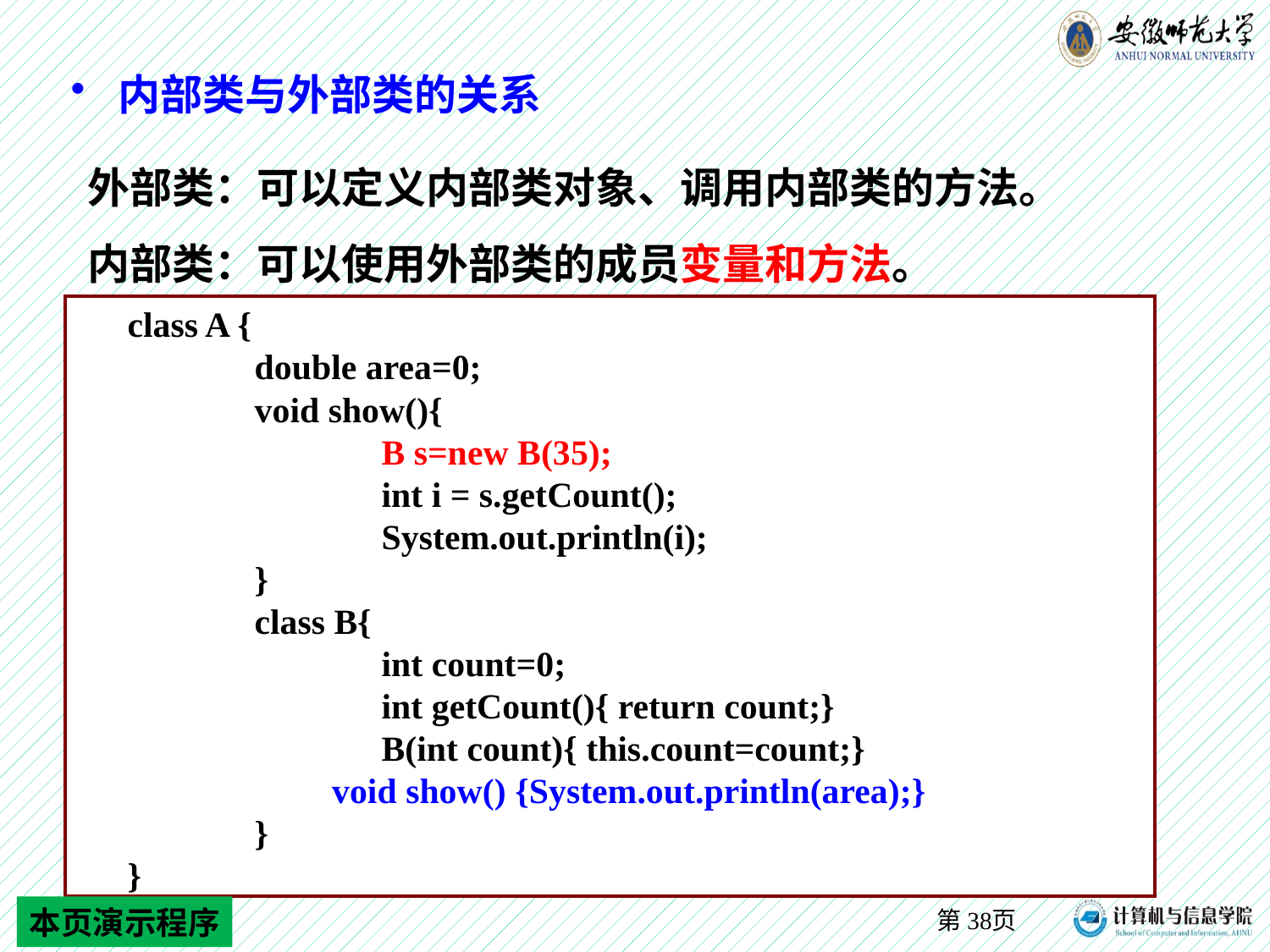

内部类与外部类的关系
外部类：可以定义内部类对象、调用内部类的方法。
内部类：可以使用外部类的成员变量和方法。
class A {
	double area=0;
   	void show(){
		B s=new B(35);
		int i = s.getCount();
		System.out.println(i);
	}
	class B{
		int count=0;
		int getCount(){ return count;}
		B(int count){ this.count=count;}
                       void show() {System.out.println(area);}
	}
}
本页演示程序
第38页